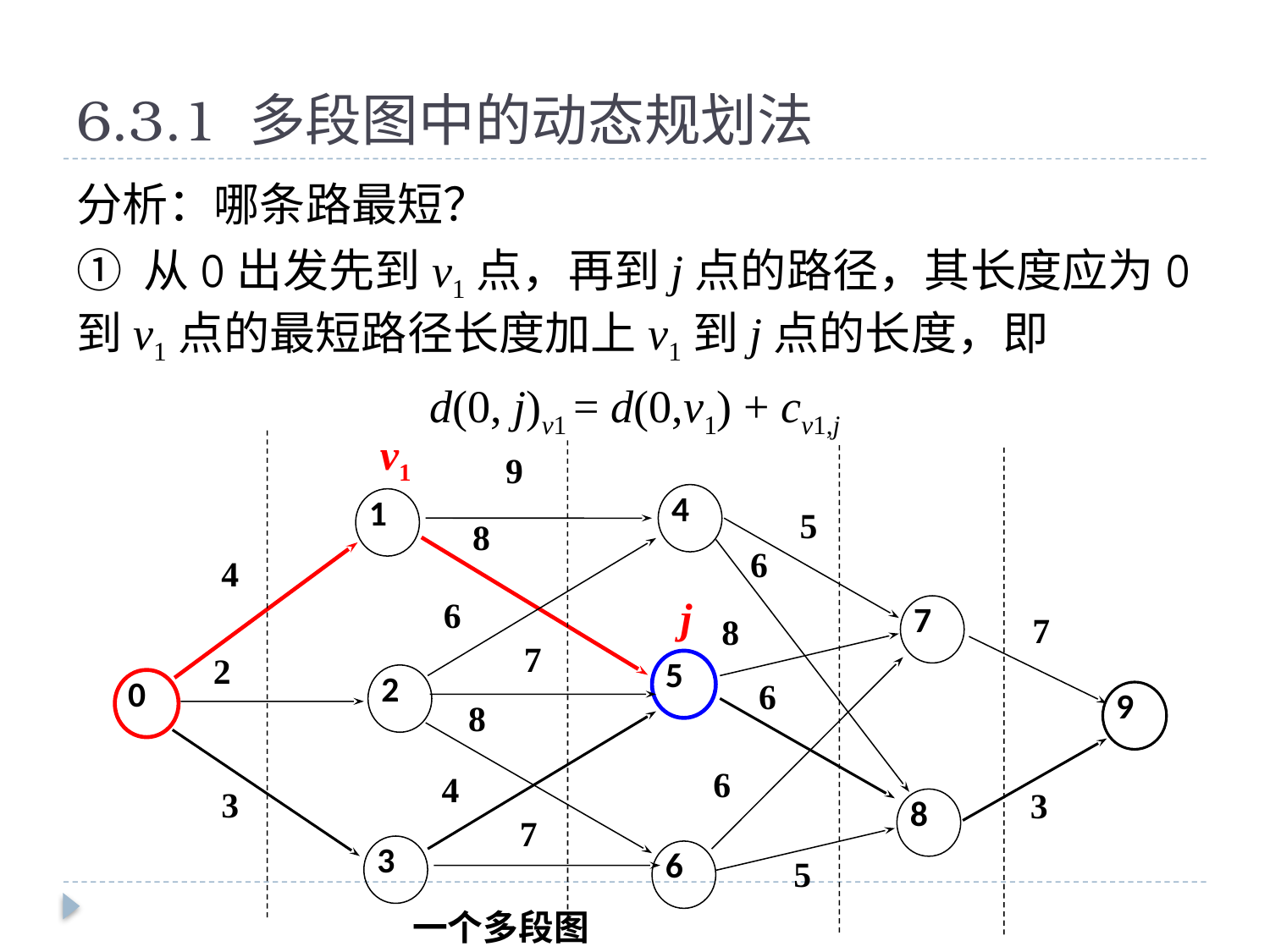

# 6.3.1 多段图中的动态规划法
分析：哪条路最短？
① 从0出发先到v1点，再到j点的路径，其长度应为0到v1点的最短路径长度加上v1到j点的长度，即
d(0, j)v1 = d(0,v1) + cv1,j
v1

9
4
1
5

8

6
4
7
6
7
8

7
5
2

2
0
9
6

8

6
4
8
3
3
7

3
6
5

      一个多段图
j